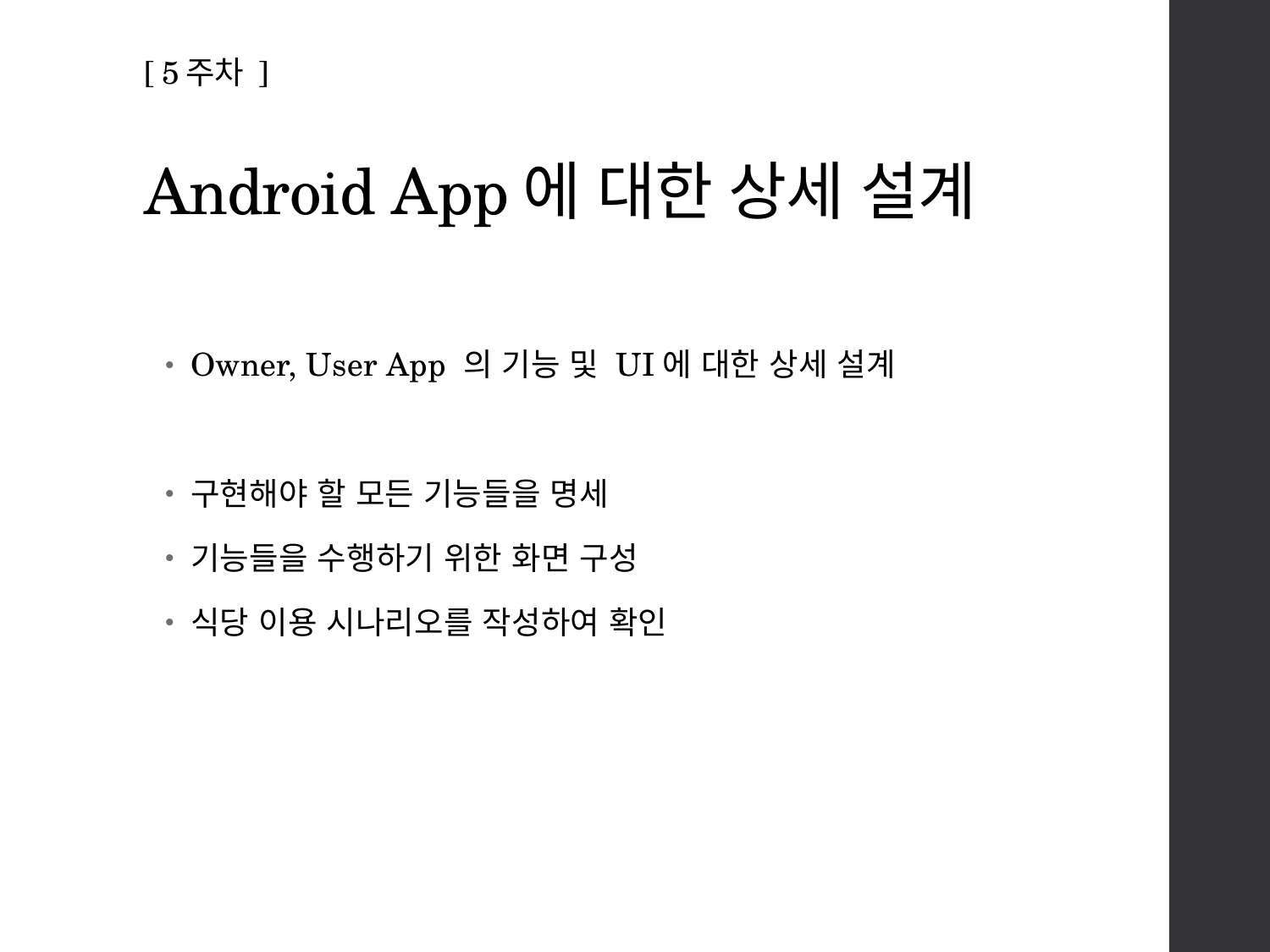

# [ 5주차 ] Android App에 대한 상세 설계

Owner, User App 의 기능 및 UI에 대한 상세 설계

구현해야 할 모든 기능들을 명세
기능들을 수행하기 위한 화면 구성
식당 이용 시나리오를 작성하여 확인